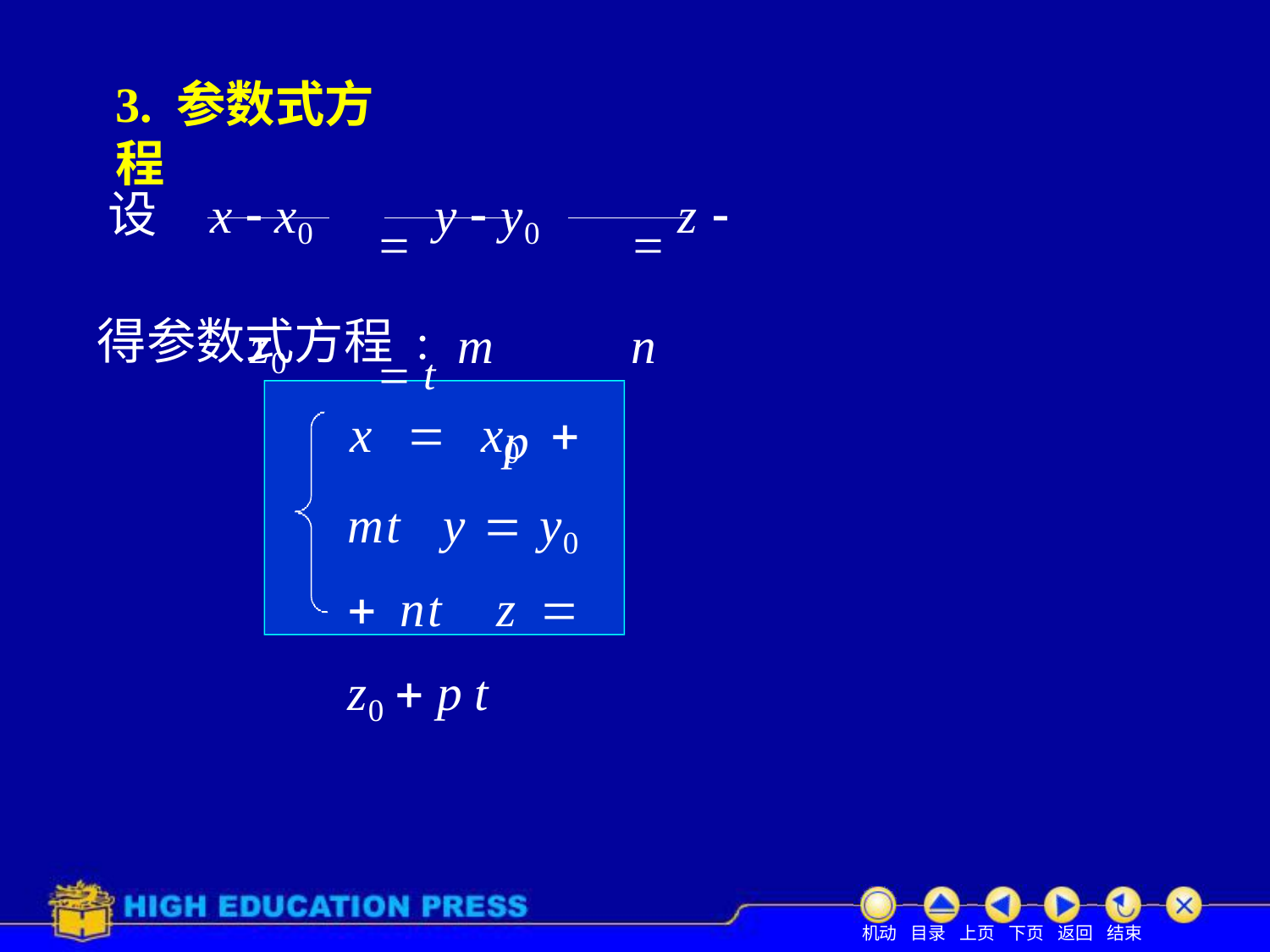

# 3. 参数式方程
x − x0	=  y − y0	= z − z0	= t  m		n		p
设

得参数式方程 :
x = x0 + mt  y = y0 + nt  z = z0 + p t

机动 目录 上页 下页 返回 结束